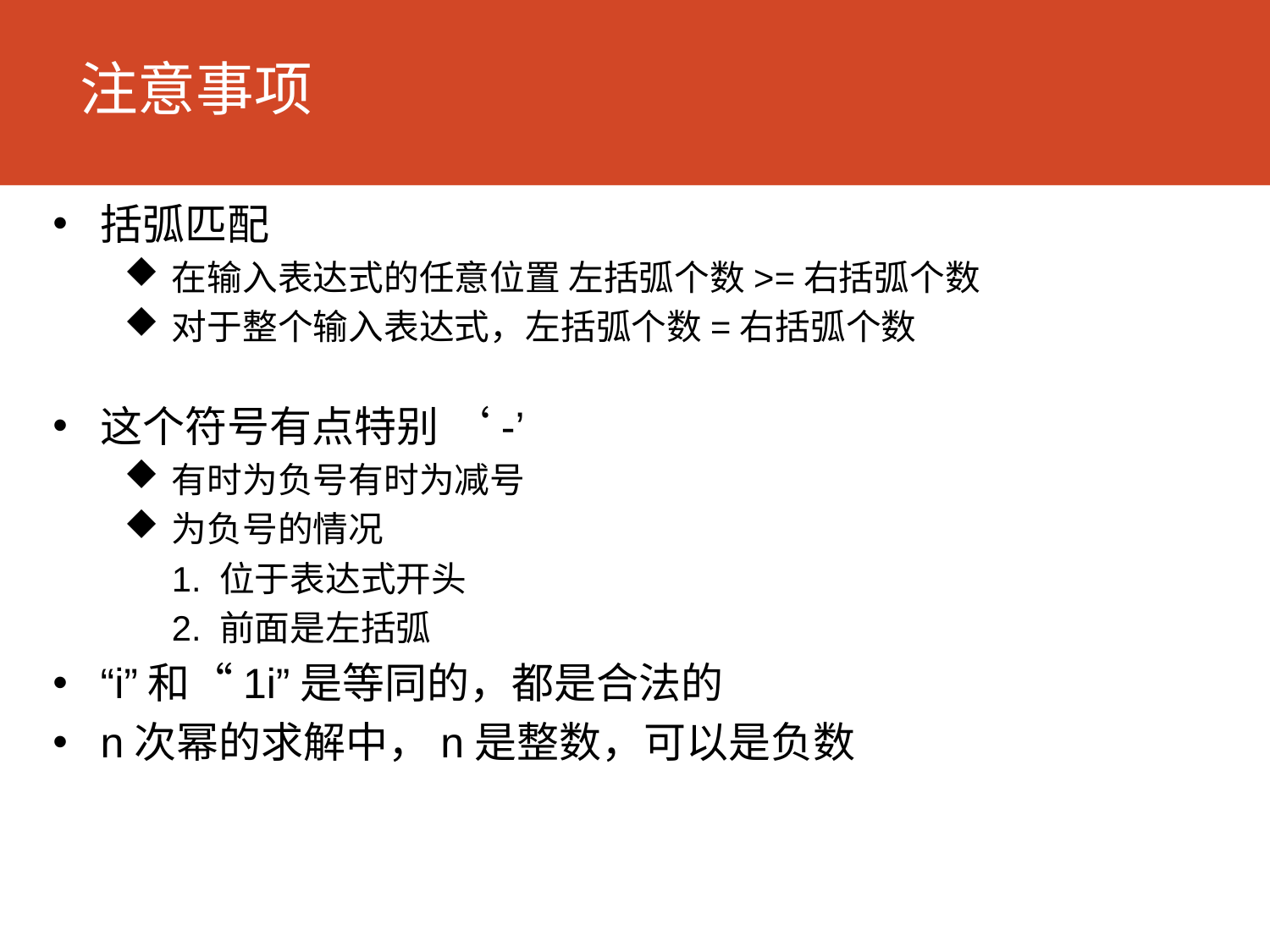

# 注意事项
括弧匹配
在输入表达式的任意位置 左括弧个数>=右括弧个数
对于整个输入表达式，左括弧个数=右括弧个数

这个符号有点特别 ‘-’
有时为负号有时为减号
为负号的情况
位于表达式开头
前面是左括弧
“i”和“1i”是等同的，都是合法的
n次幂的求解中，n是整数，可以是负数